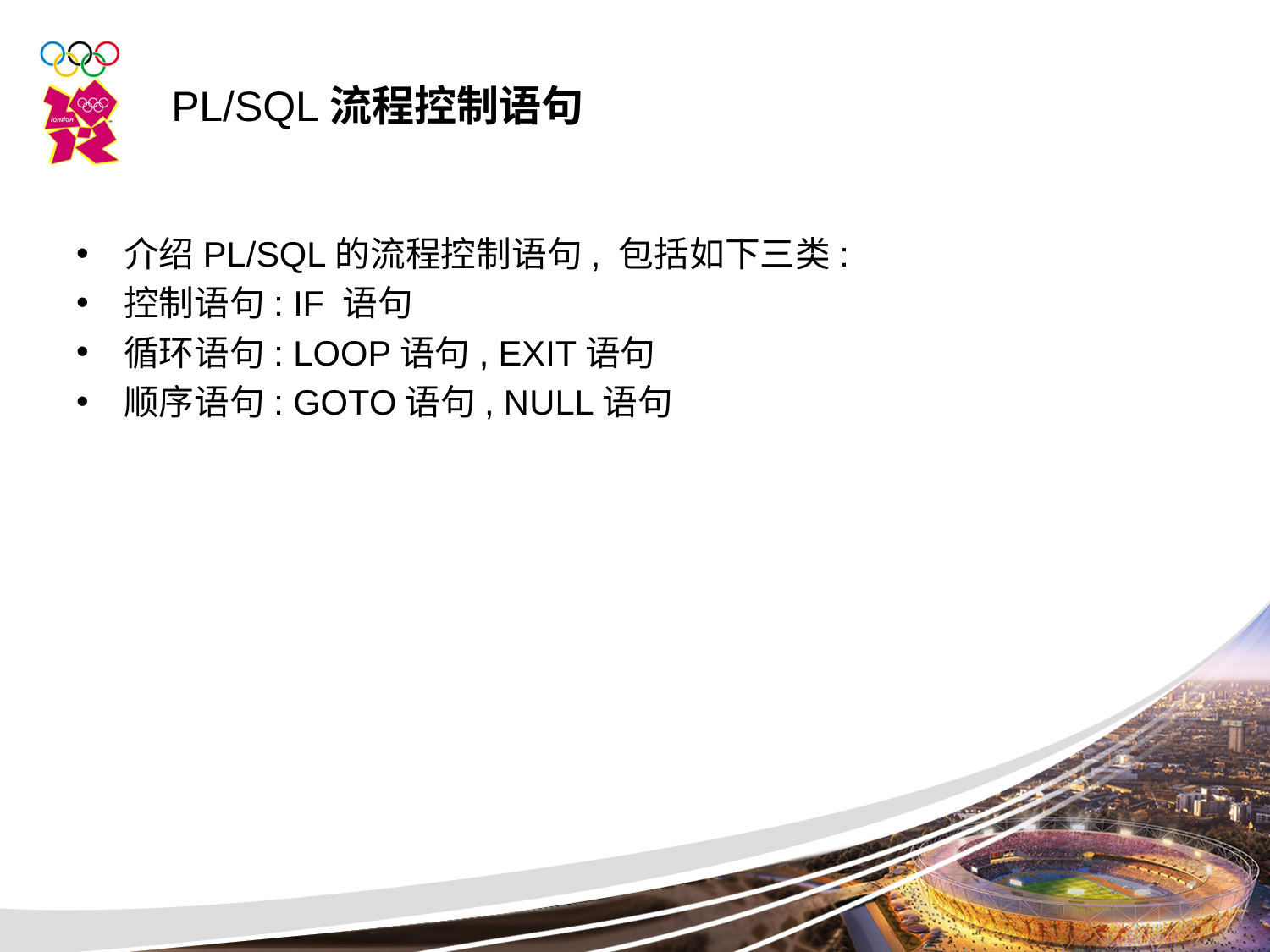

PL/SQL流程控制语句

介绍PL/SQL的流程控制语句, 包括如下三类:
控制语句: IF 语句
循环语句: LOOP语句, EXIT语句
顺序语句: GOTO语句, NULL语句